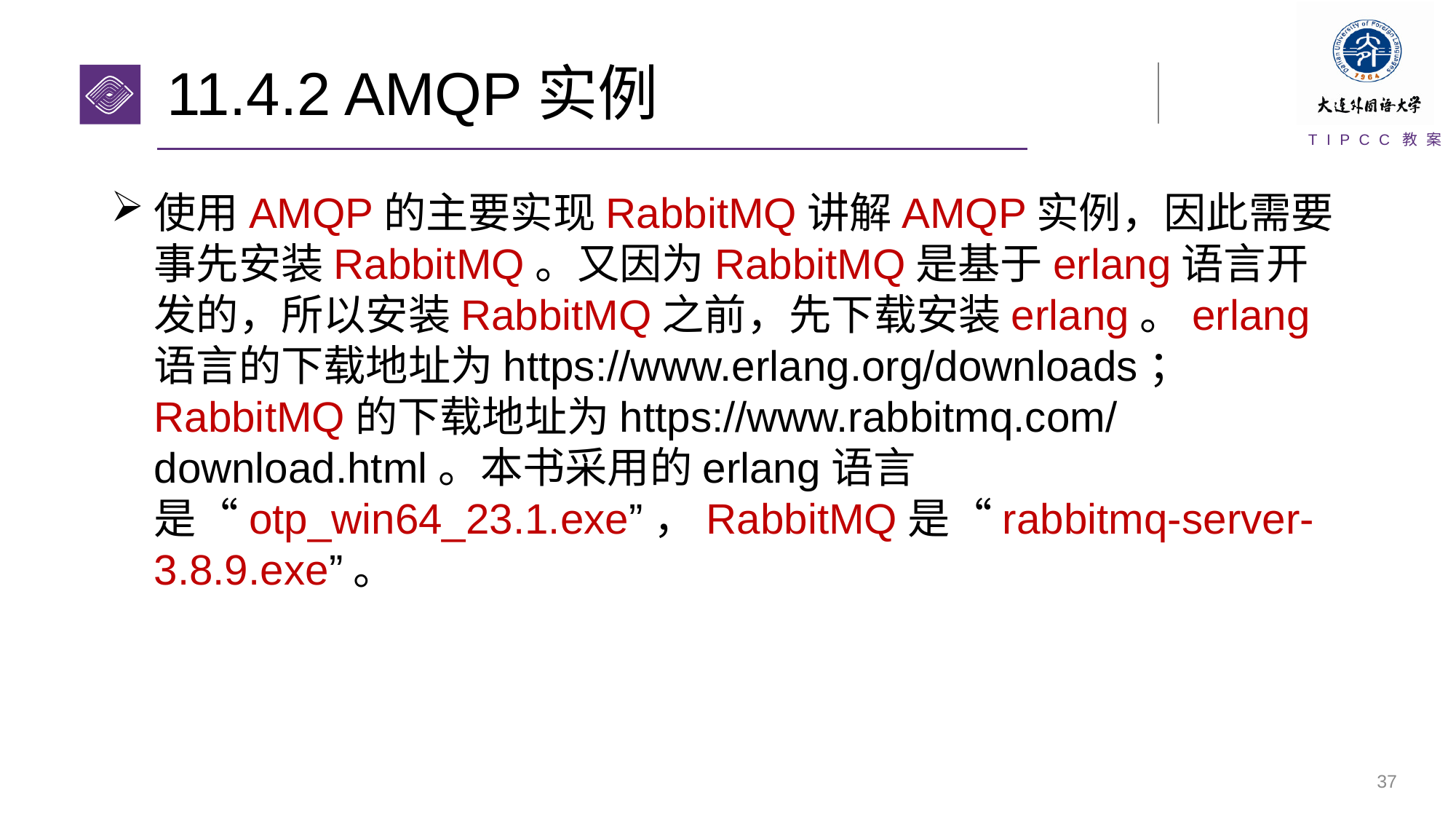

# 11.4.2 AMQP实例
使用AMQP的主要实现RabbitMQ讲解AMQP实例，因此需要事先安装RabbitMQ。又因为RabbitMQ是基于erlang语言开发的，所以安装RabbitMQ之前，先下载安装erlang。erlang语言的下载地址为https://www.erlang.org/downloads；RabbitMQ的下载地址为https://www.rabbitmq.com/download.html。本书采用的erlang语言是“otp_win64_23.1.exe”，RabbitMQ是“rabbitmq-server-3.8.9.exe”。
37